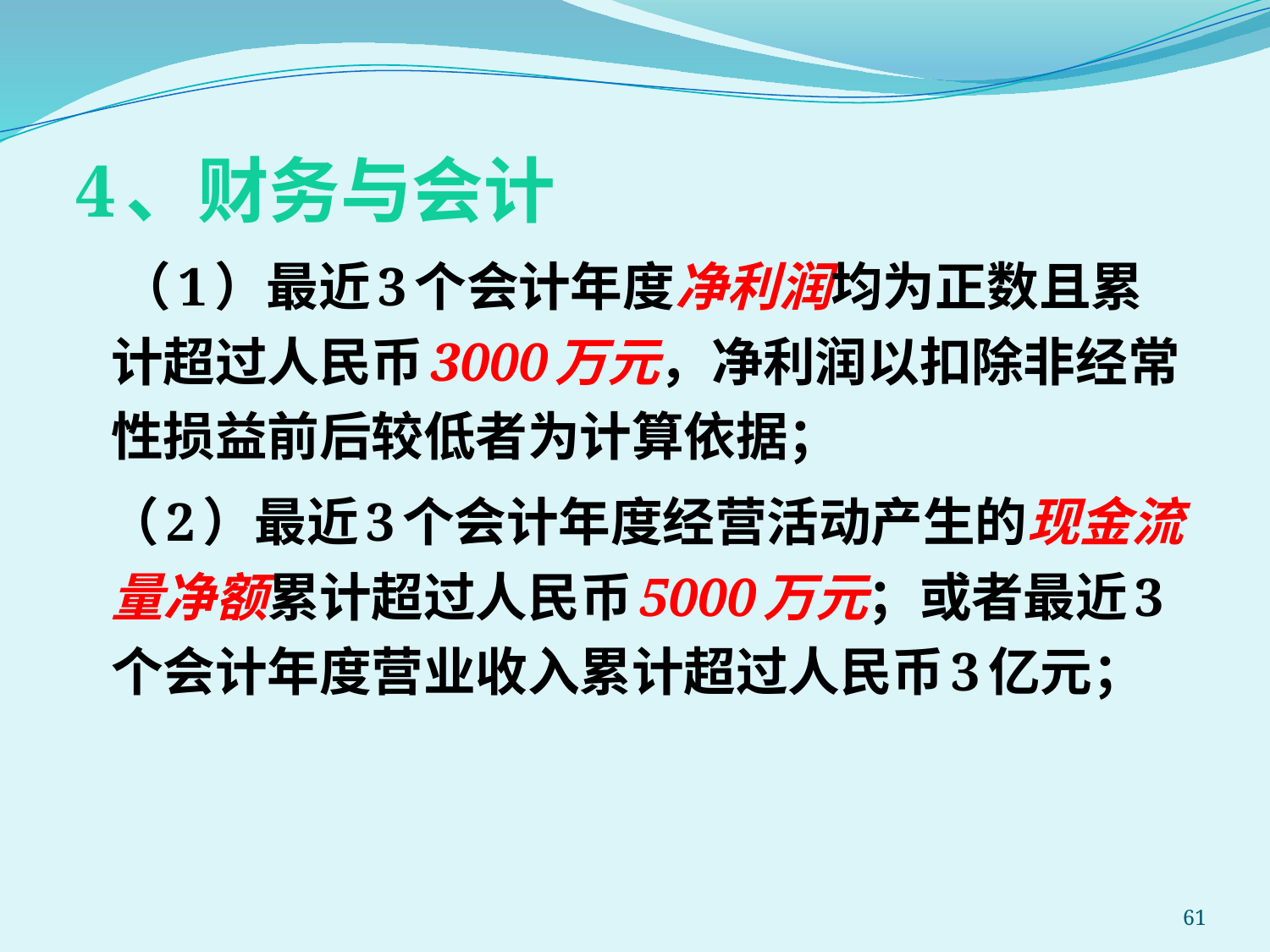

4、财务与会计
   （1）最近3个会计年度净利润均为正数且累计超过人民币3000万元，净利润以扣除非经常性损益前后较低者为计算依据；
  （2）最近3个会计年度经营活动产生的现金流量净额累计超过人民币5000万元；或者最近3个会计年度营业收入累计超过人民币3亿元；

61